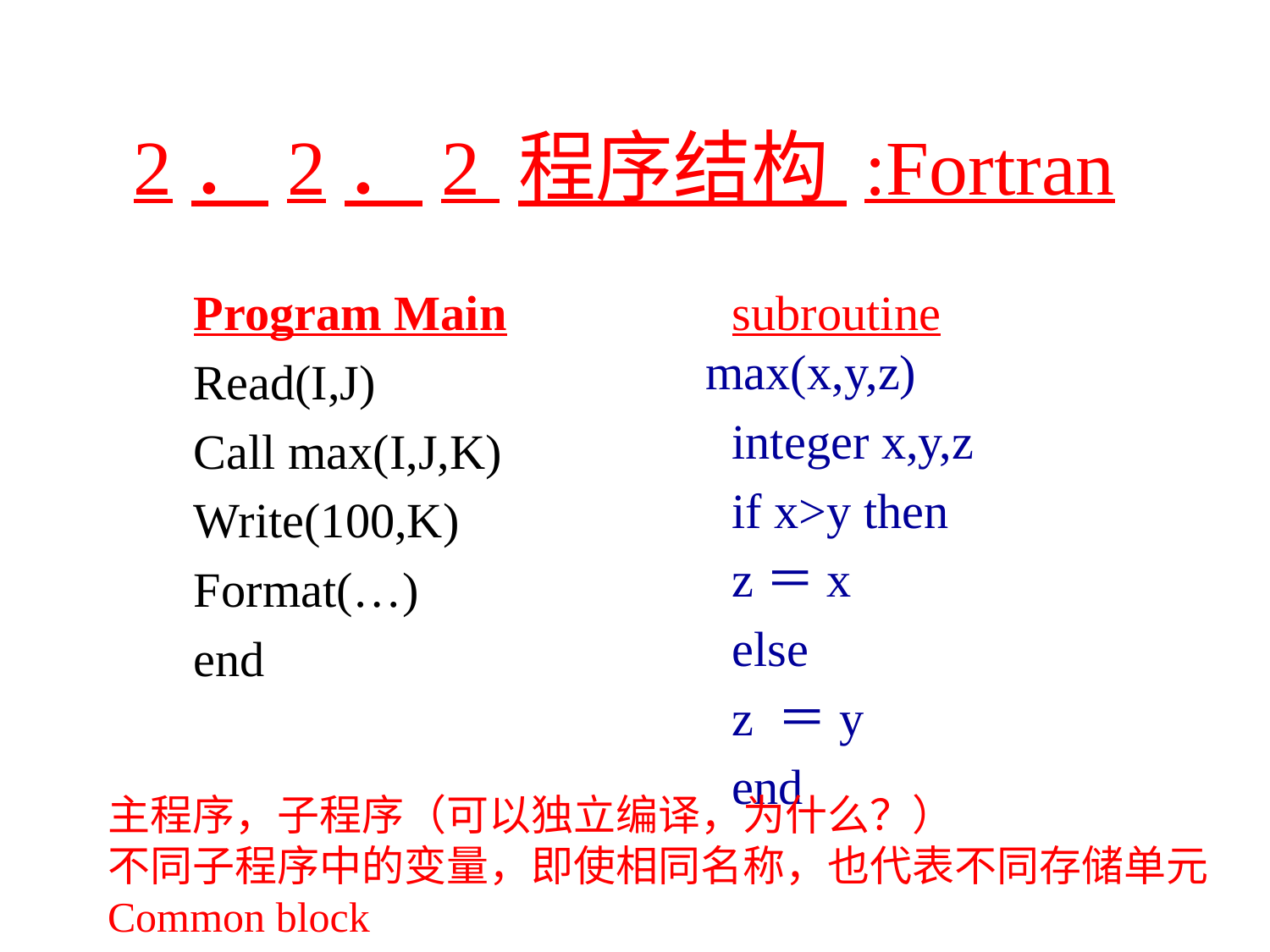

# 2．2．2 程序结构 :Fortran
       Program Main
       Read(I,J)
       Call max(I,J,K)
       Write(100,K)
       Format(…)
       end

      subroutine max(x,y,z)
      integer x,y,z
      if x>y then
      z＝x
      else
      z ＝y
      end
主程序，子程序（可以独立编译，为什么？）
不同子程序中的变量，即使相同名称，也代表不同存储单元
Common block